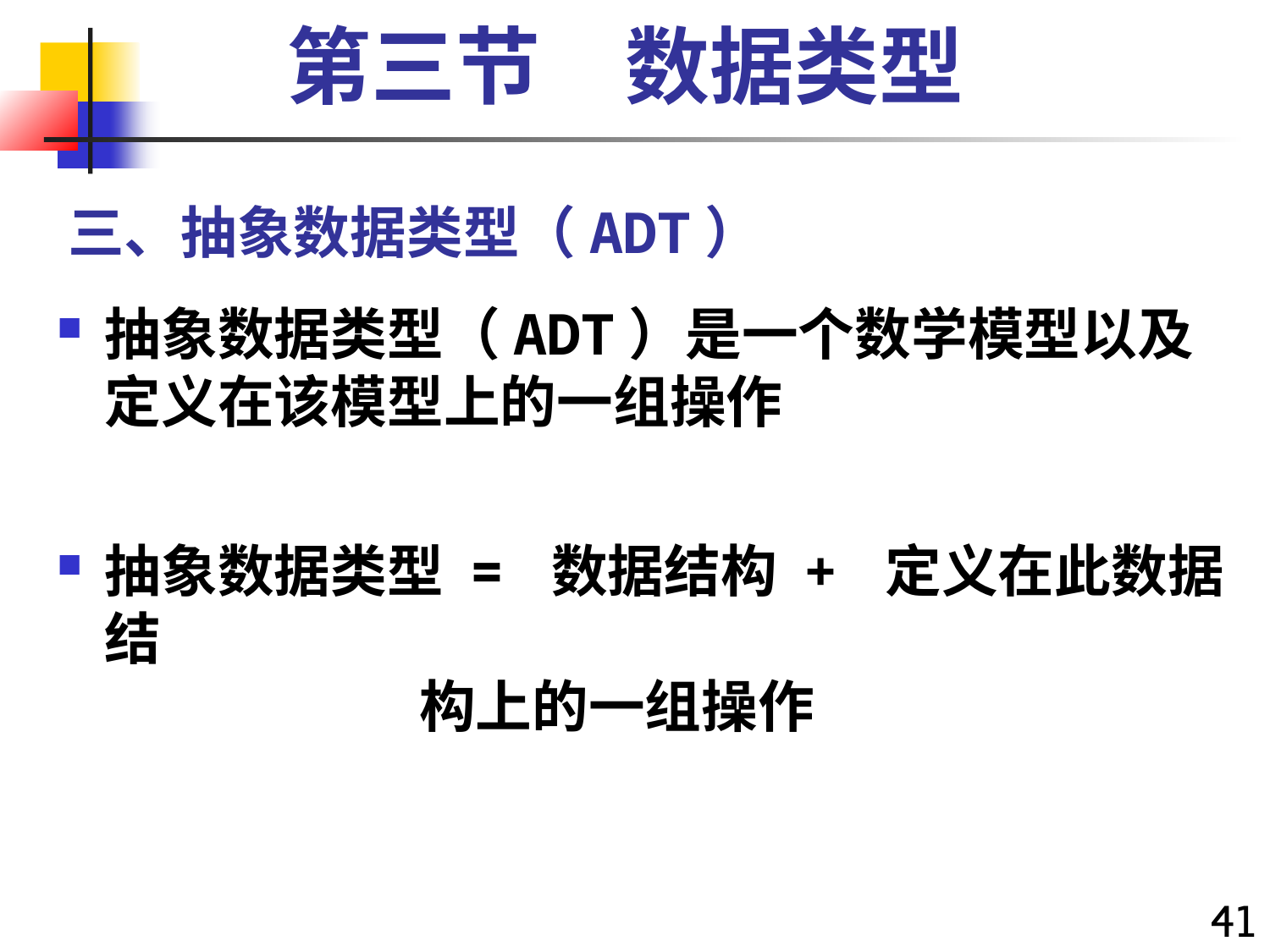

第三节　数据类型
三、抽象数据类型（ADT）
抽象数据类型（ADT）是一个数学模型以及定义在该模型上的一组操作

抽象数据类型 = 数据结构 + 定义在此数据结
                           构上的一组操作
41